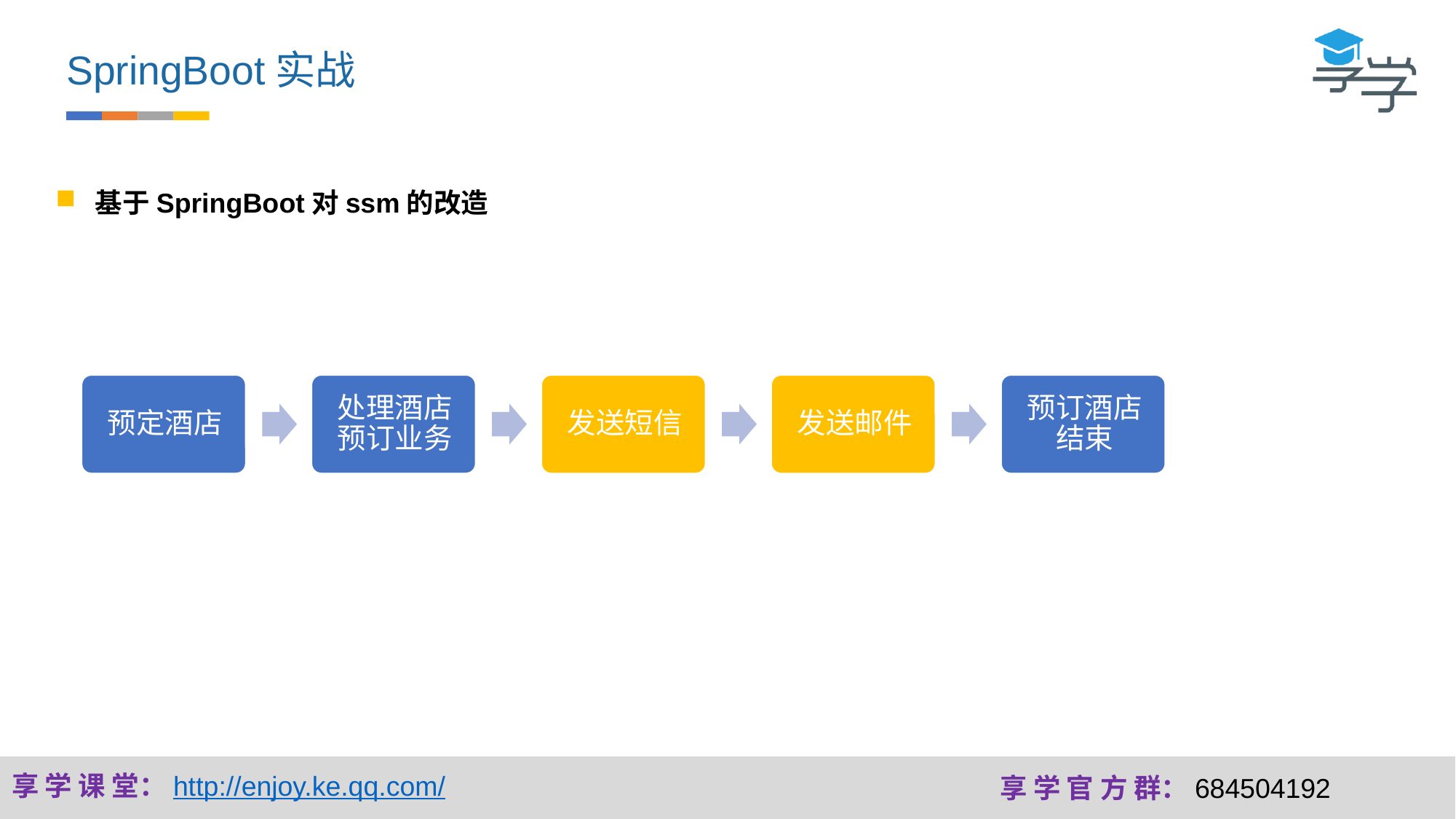

SpringBoot实战

  基于SpringBoot对ssm的改造
预定酒店

处理酒店预订业务

发送短信

发送邮件

预订酒店结束